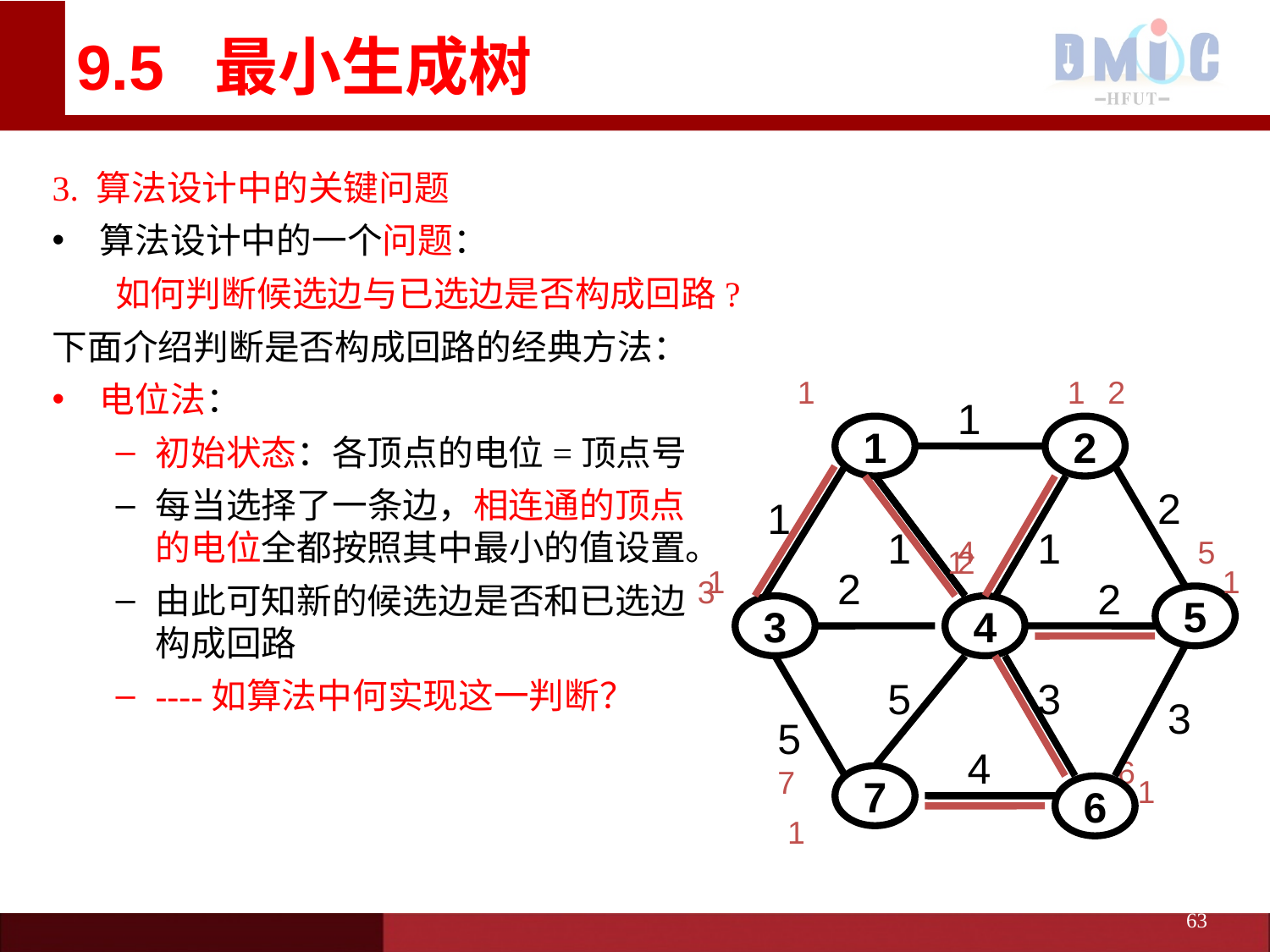

# 9.5  最小生成树
3. 算法设计中的关键问题
算法设计中的一个问题：
       如何判断候选边与已选边是否构成回路?
下面介绍判断是否构成回路的经典方法：
电位法：
初始状态：各顶点的电位=顶点号
每当选择了一条边，相连通的顶点的电位全都按照其中最小的值设置。
由此可知新的候选边是否和已选边构成回路
----如算法中何实现这一判断？
1
1
2
1
1
2

2
1
1
1
2
2
5
3
4

5
3
3
5
4
7
6

4
5
1
2
1
1
3

6
7
1
1

63